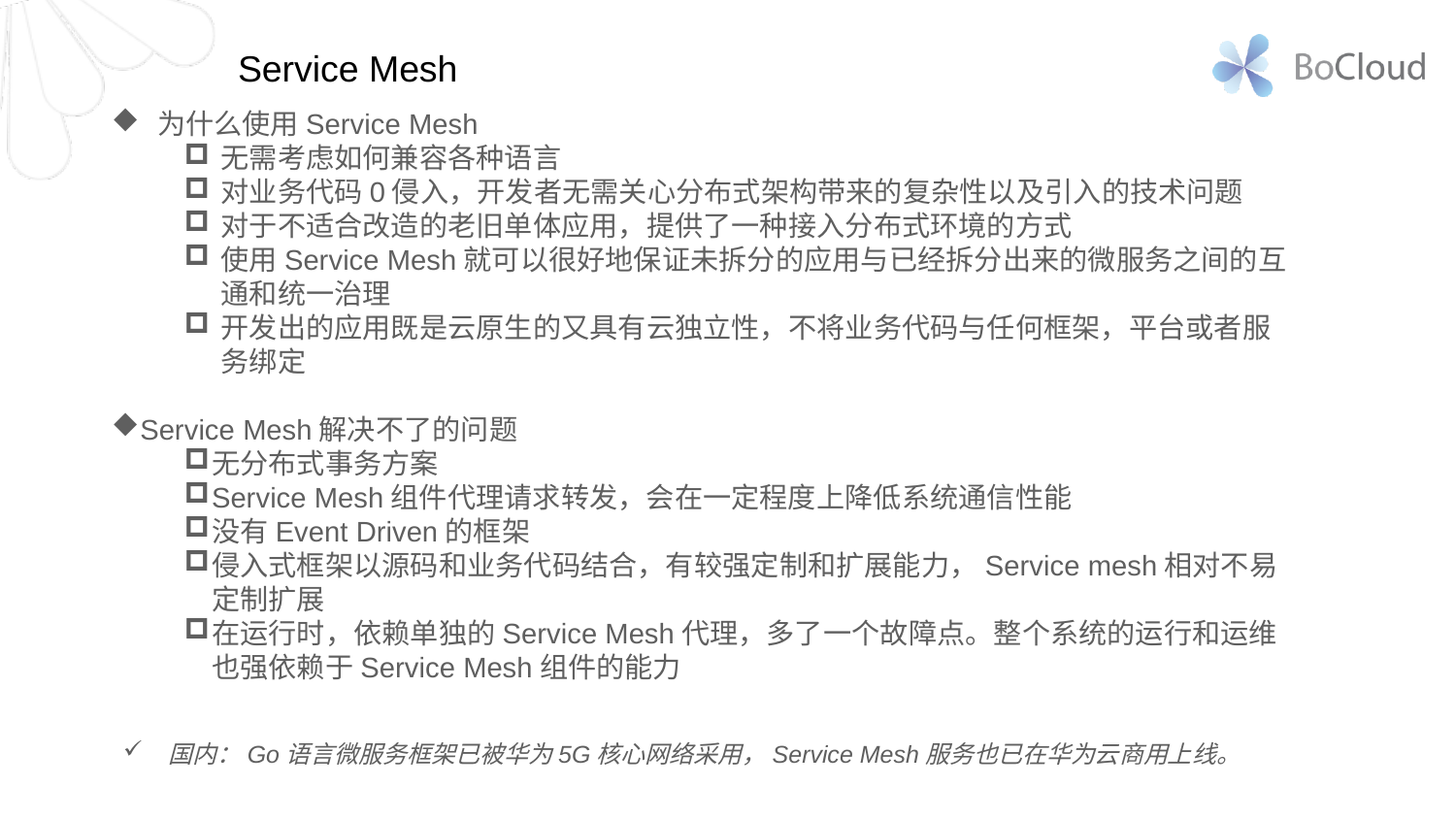

Service Mesh
为什么使用Service Mesh
无需考虑如何兼容各种语言
对业务代码0侵入，开发者无需关心分布式架构带来的复杂性以及引入的技术问题
对于不适合改造的老旧单体应用，提供了一种接入分布式环境的方式
使用Service Mesh就可以很好地保证未拆分的应用与已经拆分出来的微服务之间的互通和统一治理
开发出的应用既是云原生的又具有云独立性，不将业务代码与任何框架，平台或者服务绑定

Service Mesh解决不了的问题
无分布式事务方案
Service Mesh组件代理请求转发，会在一定程度上降低系统通信性能
没有Event Driven的框架
侵入式框架以源码和业务代码结合，有较强定制和扩展能力，Service mesh相对不易定制扩展
在运行时，依赖单独的Service Mesh代理，多了一个故障点。整个系统的运行和运维也强依赖于Service Mesh组件的能力

国内：Go语言微服务框架已被华为5G核心网络采用，Service Mesh服务也已在华为云商用上线。